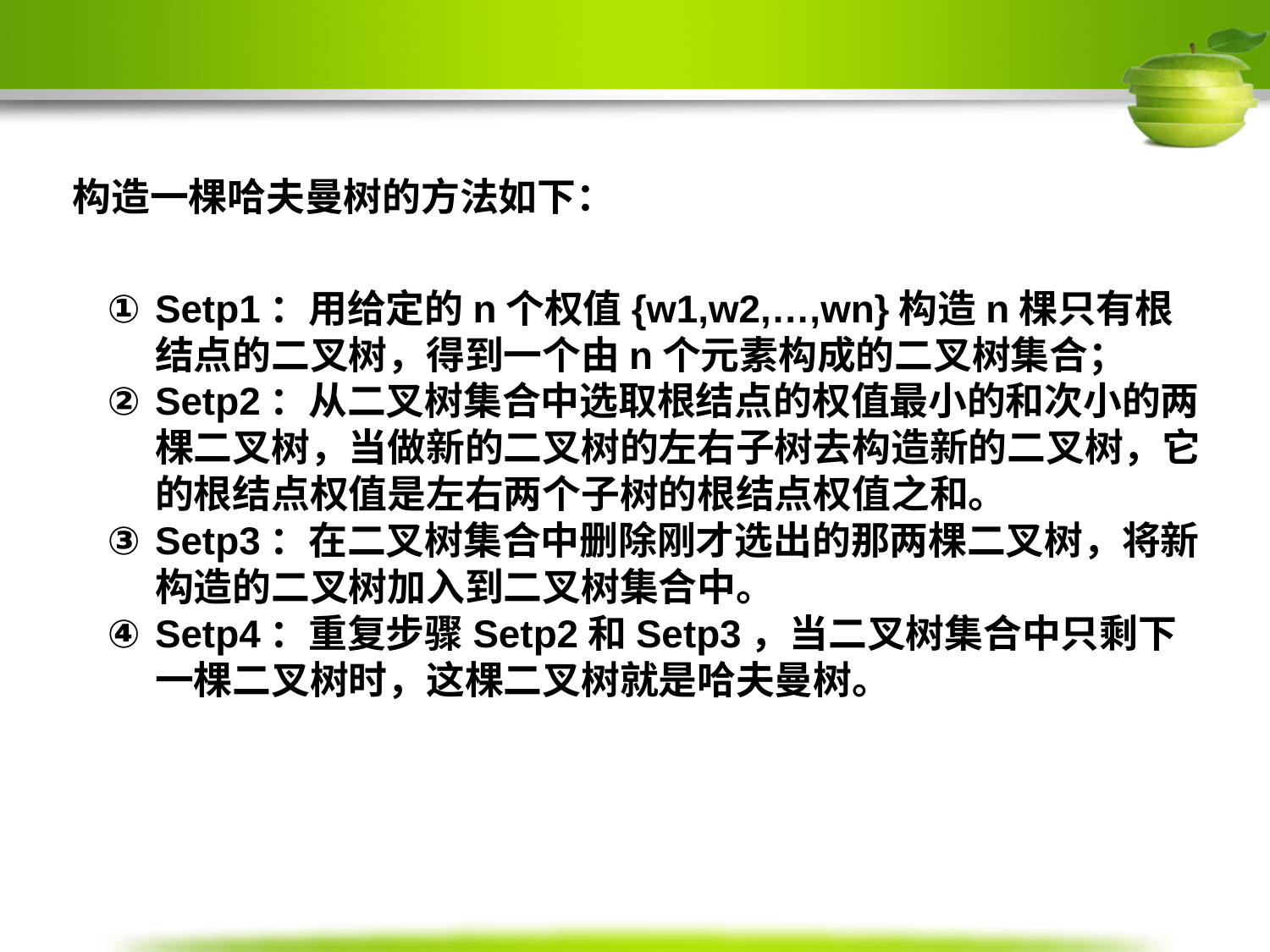

构造一棵哈夫曼树的方法如下：
Setp1：用给定的n个权值{w1,w2,…,wn}构造n棵只有根结点的二叉树，得到一个由n个元素构成的二叉树集合；
Setp2：从二叉树集合中选取根结点的权值最小的和次小的两棵二叉树，当做新的二叉树的左右子树去构造新的二叉树，它的根结点权值是左右两个子树的根结点权值之和。
Setp3：在二叉树集合中删除刚才选出的那两棵二叉树，将新构造的二叉树加入到二叉树集合中。
Setp4：重复步骤Setp2和Setp3，当二叉树集合中只剩下一棵二叉树时，这棵二叉树就是哈夫曼树。